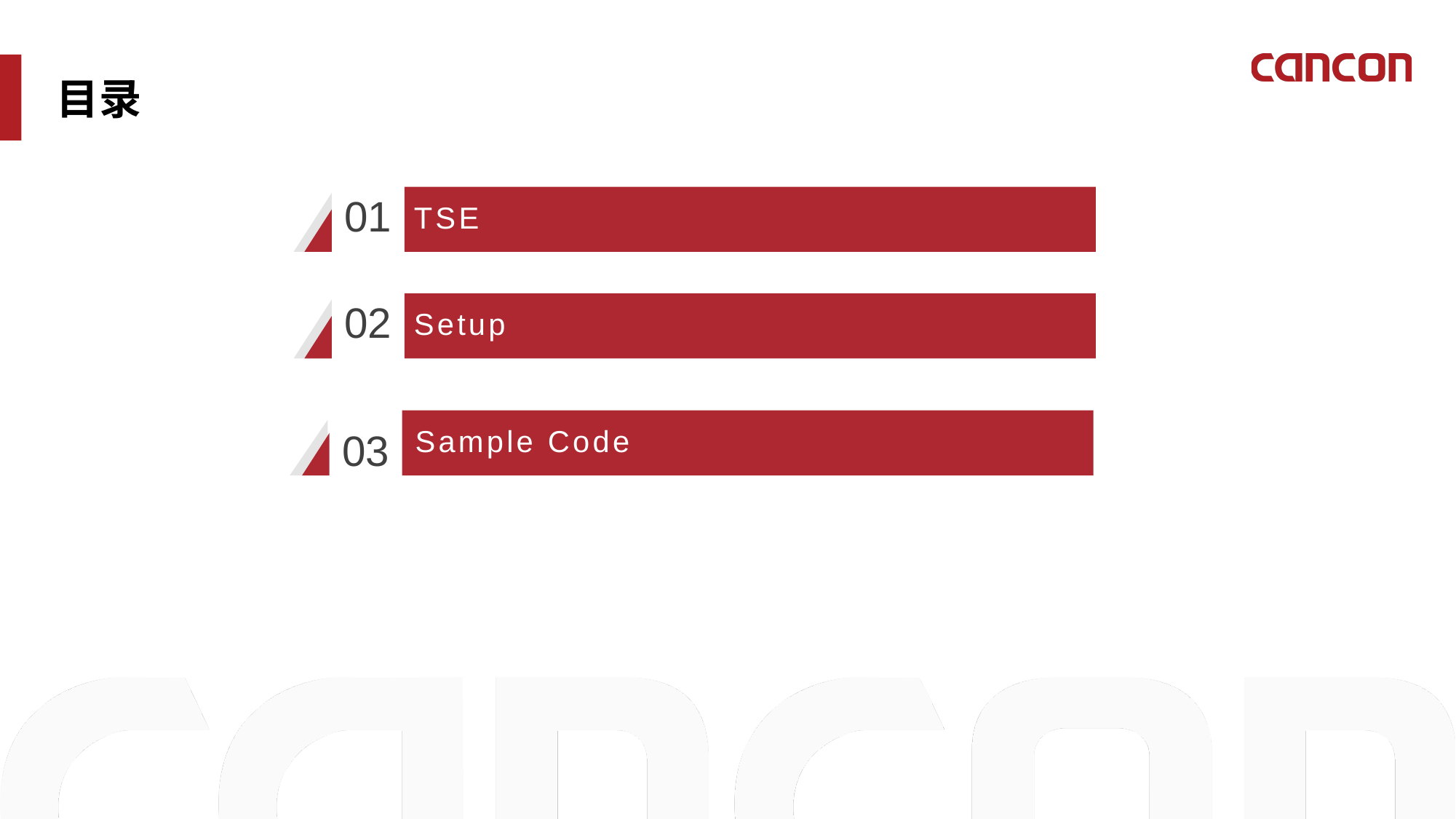

目录
01

TSE
02

Setup

保护模式
03

Sample Code
虚拟8086模式
系统管理模式